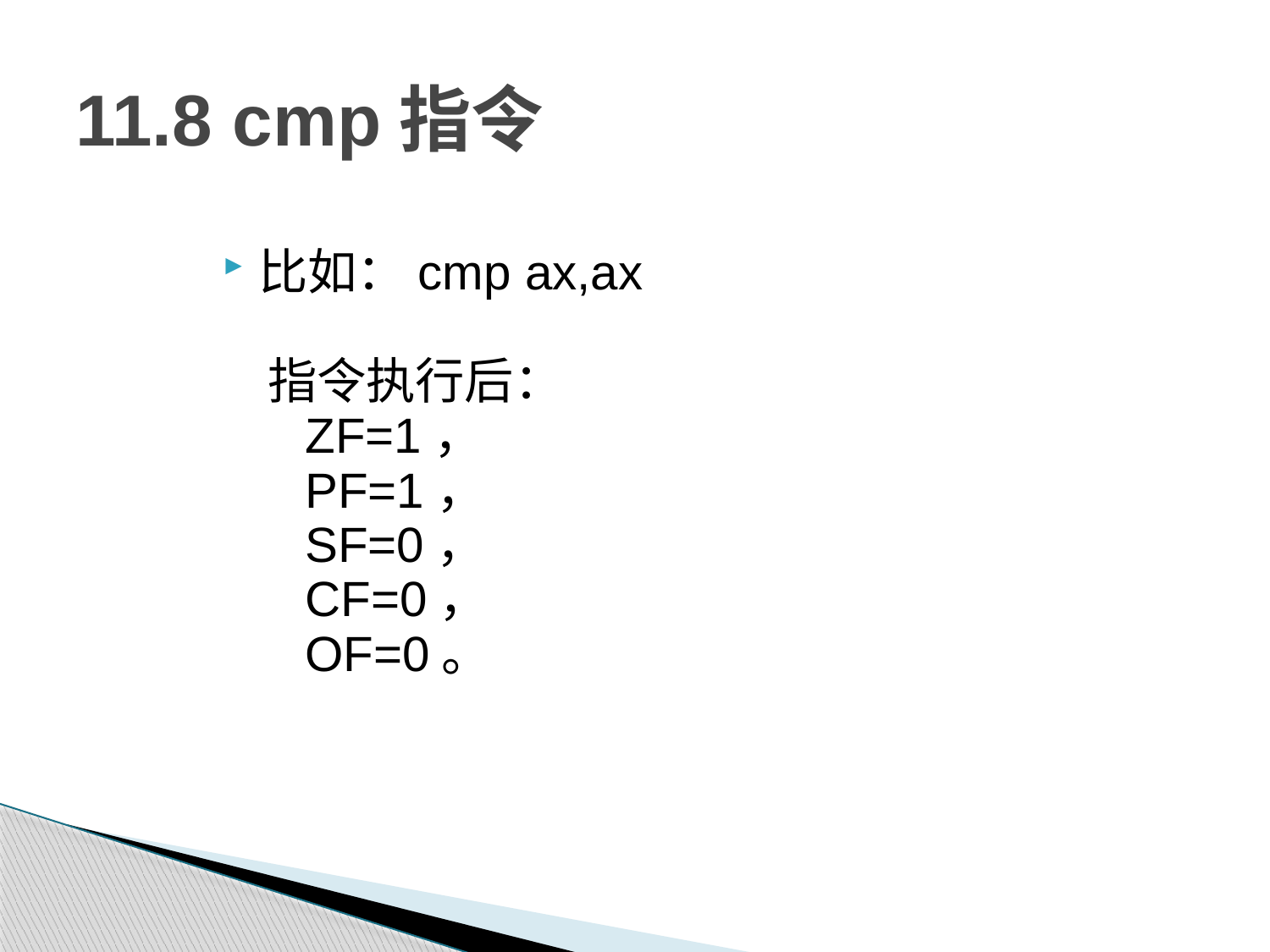

# 11.8 cmp指令
比如：cmp ax,ax

   指令执行后：
      ZF=1，
      PF=1，
      SF=0，
      CF=0，
      OF=0。